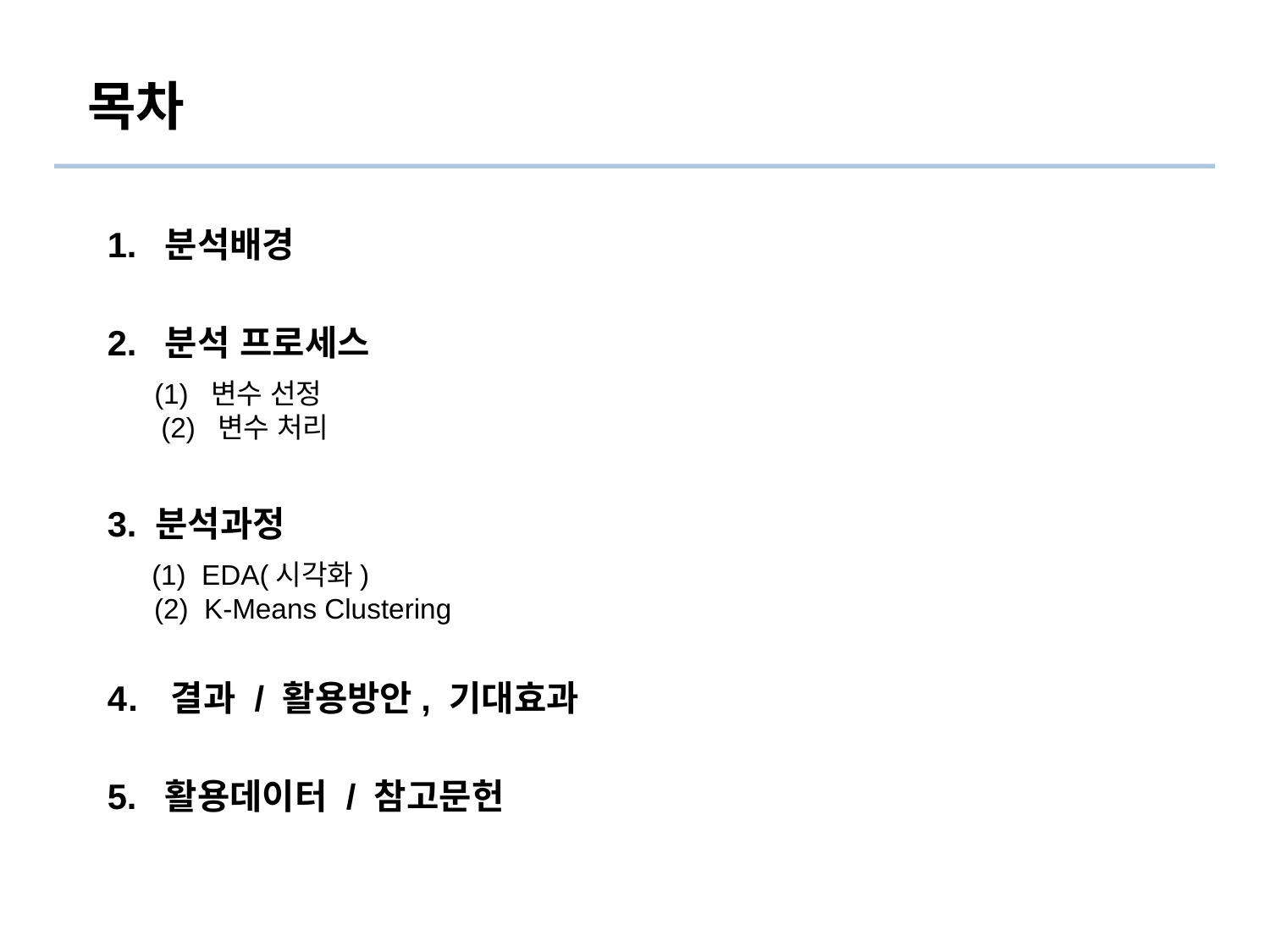

목차
1.  분석배경

2.  분석 프로세스
      (1)  변수 선정
      (2)  변수 처리

3. 분석과정
      (1)  EDA(시각화)
      (2)  K-Means Clustering

결과 / 활용방안, 기대효과

5.  활용데이터 / 참고문헌